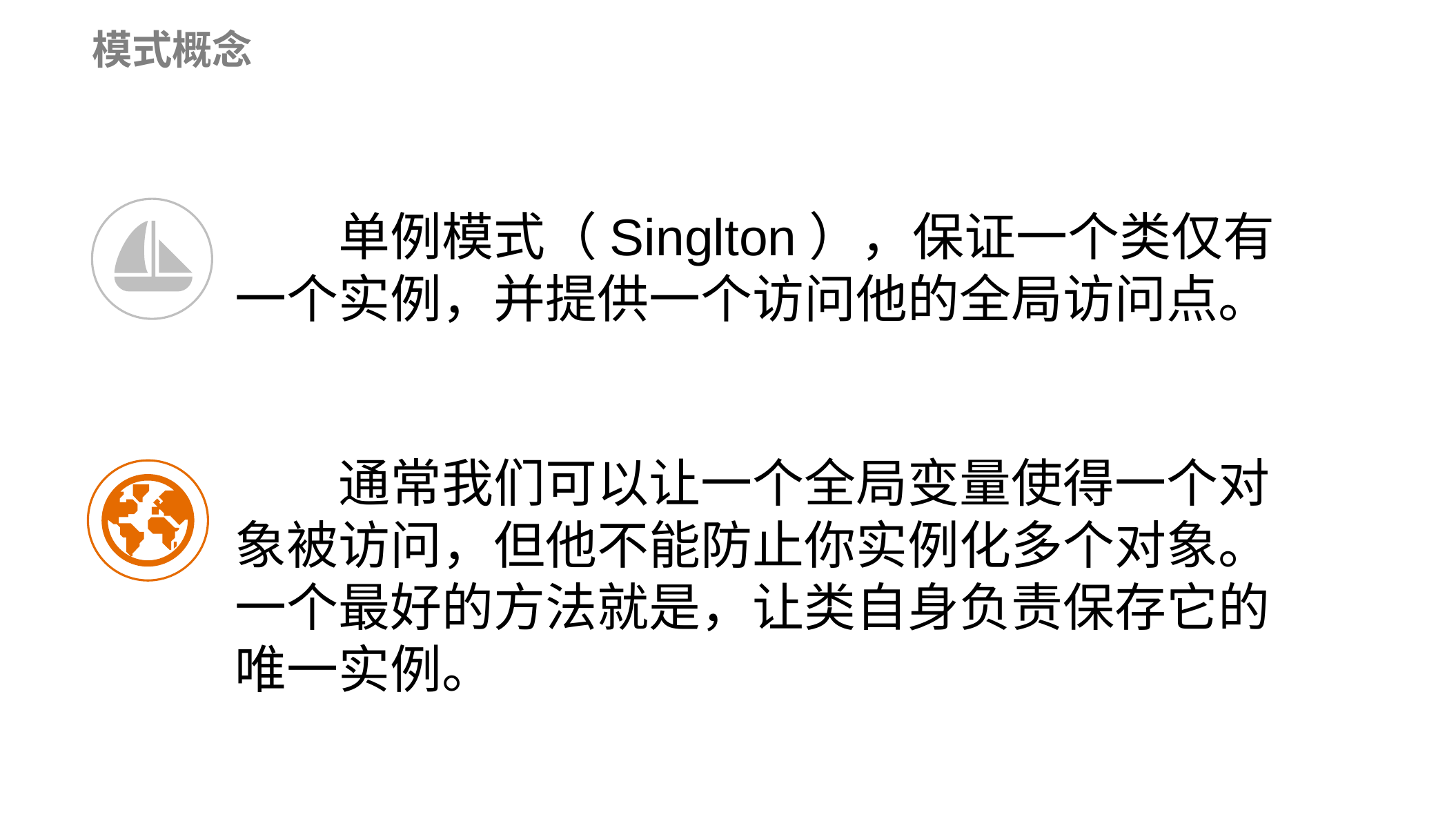

模式概念

	单例模式（Singlton），保证一个类仅有一个实例，并提供一个访问他的全局访问点。

	通常我们可以让一个全局变量使得一个对象被访问，但他不能防止你实例化多个对象。一个最好的方法就是，让类自身负责保存它的唯一实例。